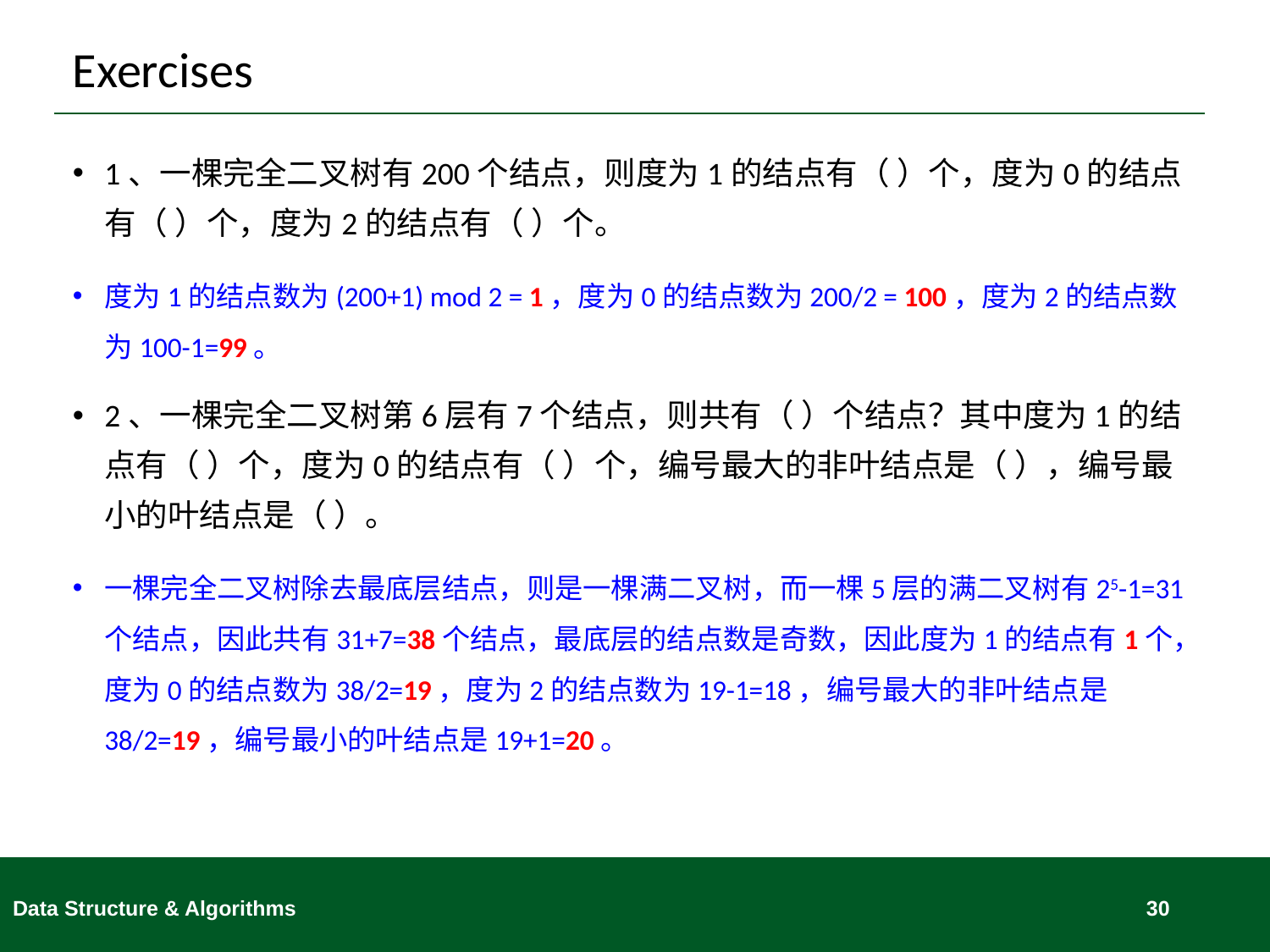

# Exercises
1、一棵完全二叉树有200个结点，则度为1的结点有（ ）个，度为0的结点有（ ）个，度为2的结点有（ ）个。
度为1的结点数为(200+1) mod 2 = 1，度为0的结点数为200/2 = 100，度为2的结点数为100-1=99。
2、一棵完全二叉树第6层有7个结点，则共有（ ）个结点？其中度为1的结点有（ ）个，度为0的结点有（ ）个，编号最大的非叶结点是（ ），编号最小的叶结点是（ ）。
一棵完全二叉树除去最底层结点，则是一棵满二叉树，而一棵5层的满二叉树有25-1=31个结点，因此共有31+7=38个结点，最底层的结点数是奇数，因此度为1的结点有1个，度为0的结点数为38/2=19，度为2的结点数为19-1=18，编号最大的非叶结点是38/2=19，编号最小的叶结点是19+1=20。
Data Structure & Algorithms
30